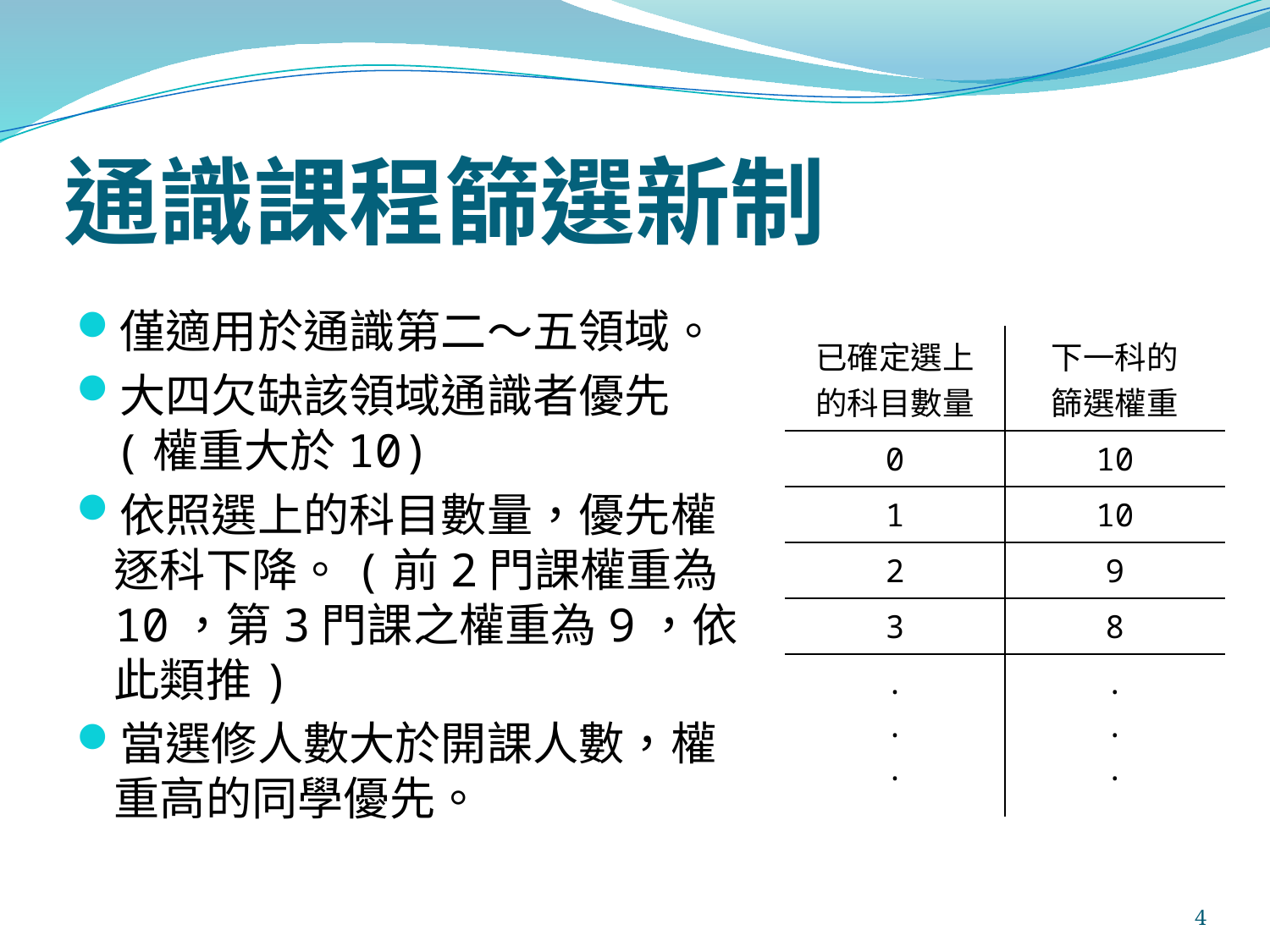

# 通識課程篩選新制
僅適用於通識第二～五領域。
大四欠缺該領域通識者優先(權重大於10)
依照選上的科目數量，優先權逐科下降。(前2門課權重為10，第3門課之權重為9，依此類推)
當選修人數大於開課人數，權重高的同學優先。

| 已確定選上 的科目數量 | 下一科的 篩選權重 |
| --- | --- |
| 0 | 10 |
| 1 | 10 |
| 2 | 9 |
| 3 | 8 |
| . . . | . . . |
4